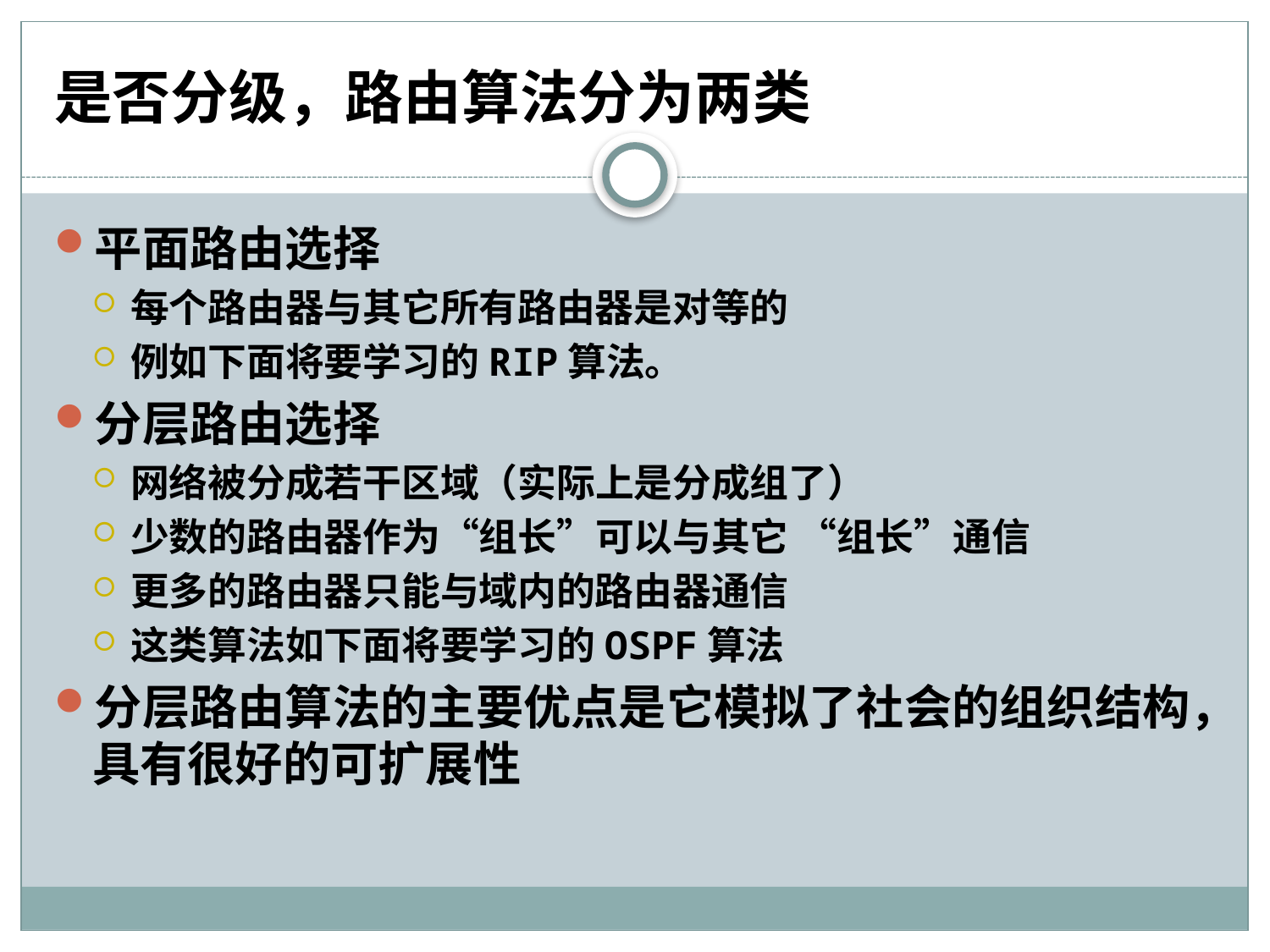

# 是否分级，路由算法分为两类
平面路由选择
每个路由器与其它所有路由器是对等的
例如下面将要学习的RIP算法。
分层路由选择
网络被分成若干区域（实际上是分成组了）
少数的路由器作为“组长”可以与其它 “组长”通信
更多的路由器只能与域内的路由器通信
这类算法如下面将要学习的OSPF算法
分层路由算法的主要优点是它模拟了社会的组织结构，具有很好的可扩展性